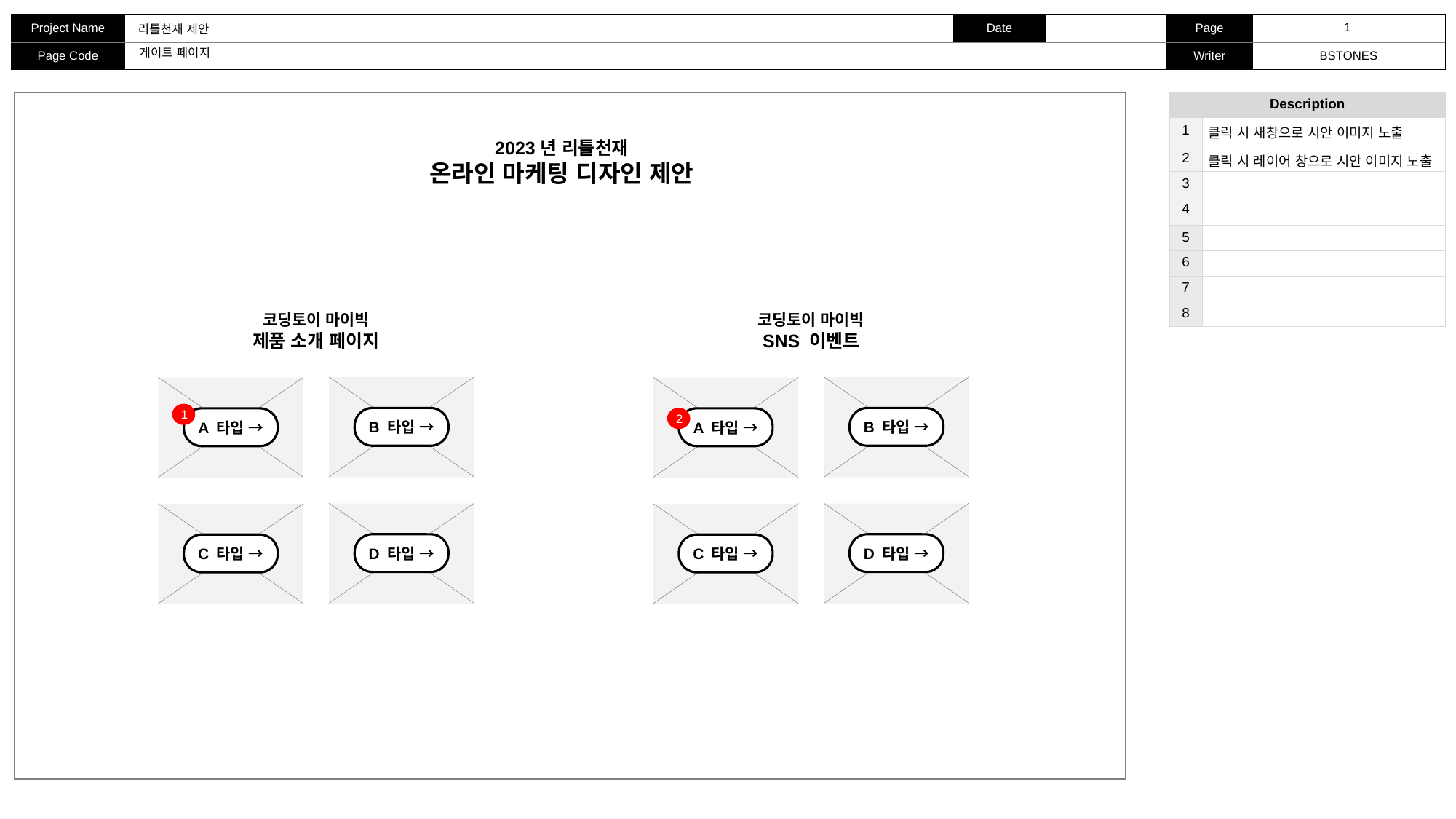

1
게이트 페이지

| Description |  |
| --- | --- |
| 1 | 클릭 시 새창으로 시안 이미지 노출 |
| 2 | 클릭 시 레이어 창으로 시안 이미지 노출 |
| 3 |  |
| 4 |  |
| 5 |  |
| 6 |  |
| 7 |  |
| 8 |  |
2023년 리틀천재
온라인 마케팅 디자인 제안
코딩토이 마이빅
제품 소개 페이지
코딩토이 마이빅
SNS 이벤트

1
2
B 타입 →
B 타입 →
A 타입 →
A 타입 →

D 타입 →
D 타입 →
C 타입 →
C 타입 →